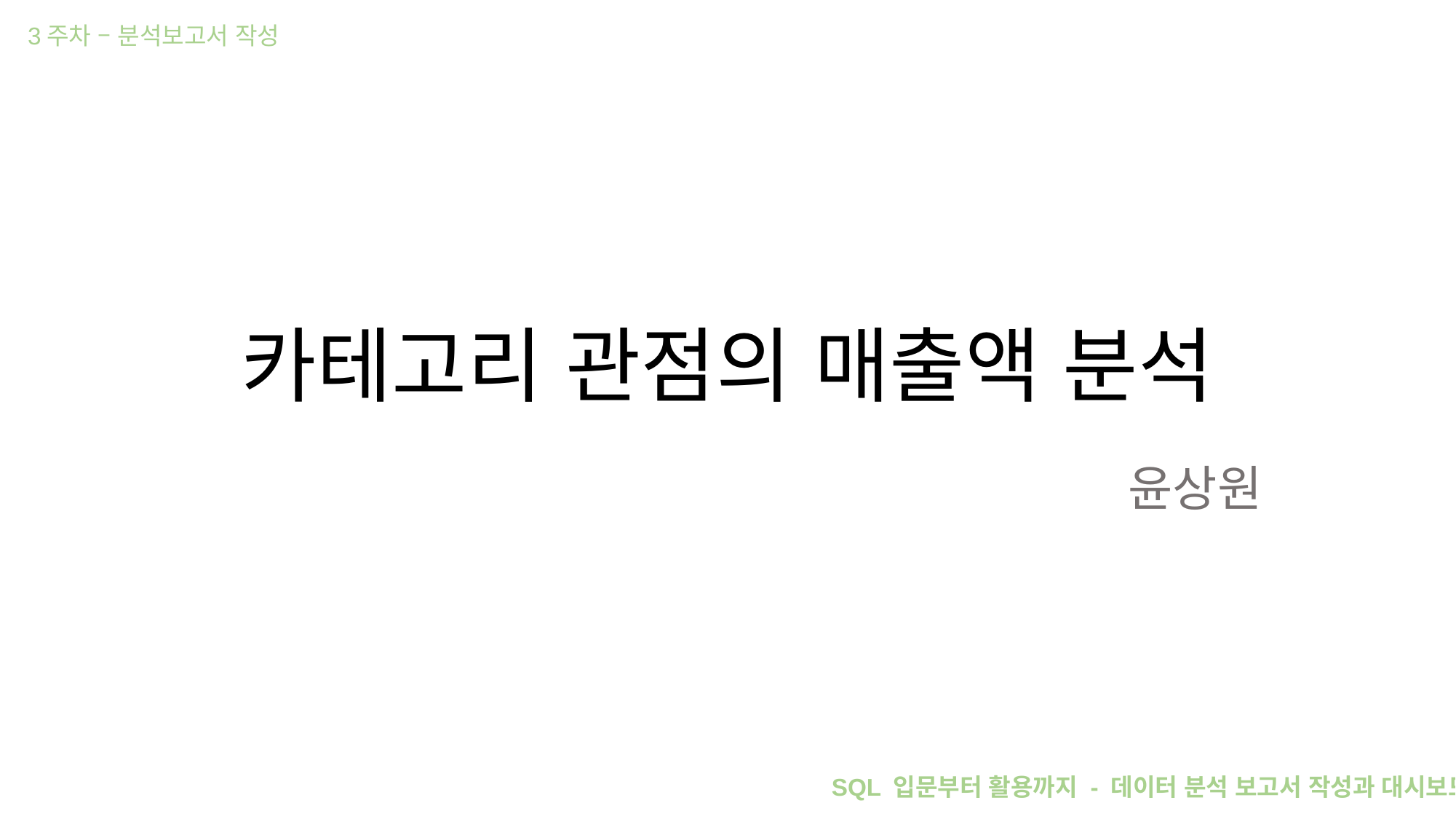

3주차 – 분석보고서 작성
# 카테고리 관점의 매출액 분석
윤상원
SQL 입문부터 활용까지 - 데이터 분석 보고서 작성과 대시보드 개발